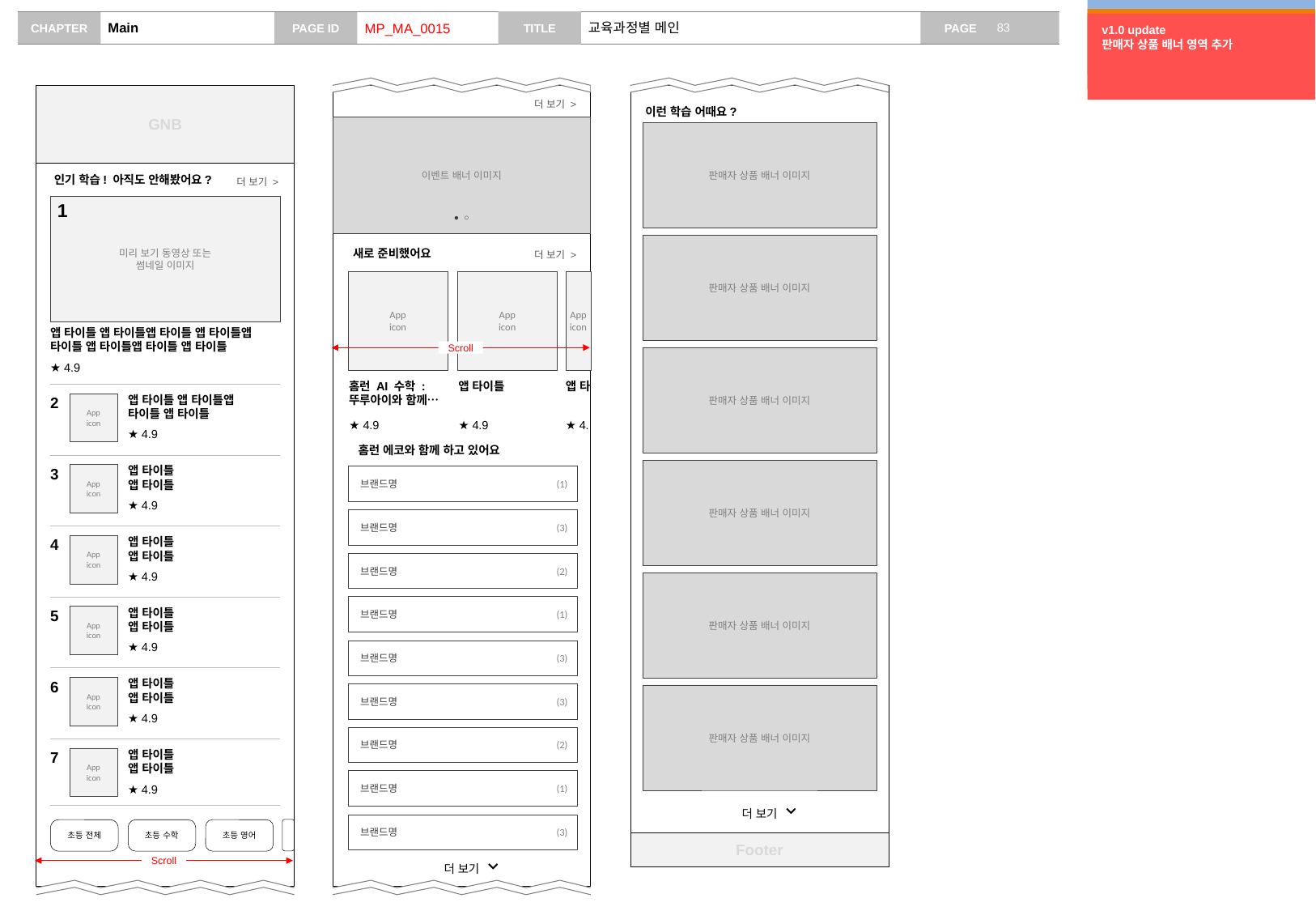

v0.2 update
인기 항목 구성 변경, 화면 구성 수정

v0.8 update
인기 앱 목록 위치 및 노출 개수 수정
브랜드 목록 정보 수정
v1.0 update
판매자 상품 배너 영역 추가

# Main
MP_MA_0015
교육과정별 메인

GNB

더 보기 >
이런 학습 어때요?
이벤트 배너 이미지
●○
판매자 상품 배너 이미지
인기 학습! 아직도 안해봤어요?
더 보기 >
미리 보기 동영상 또는
썸네일 이미지
1
판매자 상품 배너 이미지
더 보기 >
새로 준비했어요
App
icon
App
icon
App
icon
앱 타이틀 앱 타이틀앱 타이틀 앱 타이틀앱 타이틀 앱 타이틀앱 타이틀 앱 타이틀
Scroll
판매자 상품 배너 이미지
★ 4.9
앱 타
홈런 AI 수학 :
뚜루아이와 함께…
앱 타이틀

앱 타이틀 앱 타이틀앱 타이틀 앱 타이틀
2
App
icon
★ 4.9
★ 4.9
★ 4.9
★ 4.
홈런 에코와 함께 하고 있어요
앱 타이틀
앱 타이틀
3
App
icon
★ 4.9
판매자 상품 배너 이미지
브랜드명
(1)
브랜드명
(3)
앱 타이틀
앱 타이틀
4
App
icon
★ 4.9
브랜드명
(2)
판매자 상품 배너 이미지
브랜드명
앱 타이틀
앱 타이틀
5
App
icon
★ 4.9
(1)
브랜드명
(3)
앱 타이틀
앱 타이틀
6
App
icon
★ 4.9
브랜드명
판매자 상품 배너 이미지
(3)
브랜드명
(2)
앱 타이틀
앱 타이틀
7
App
icon
★ 4.9

브랜드명
(1)
더 보기

브랜드명

초등 수학
초등 영어
초등 전체
(3)
Footer
Scroll
더 보기